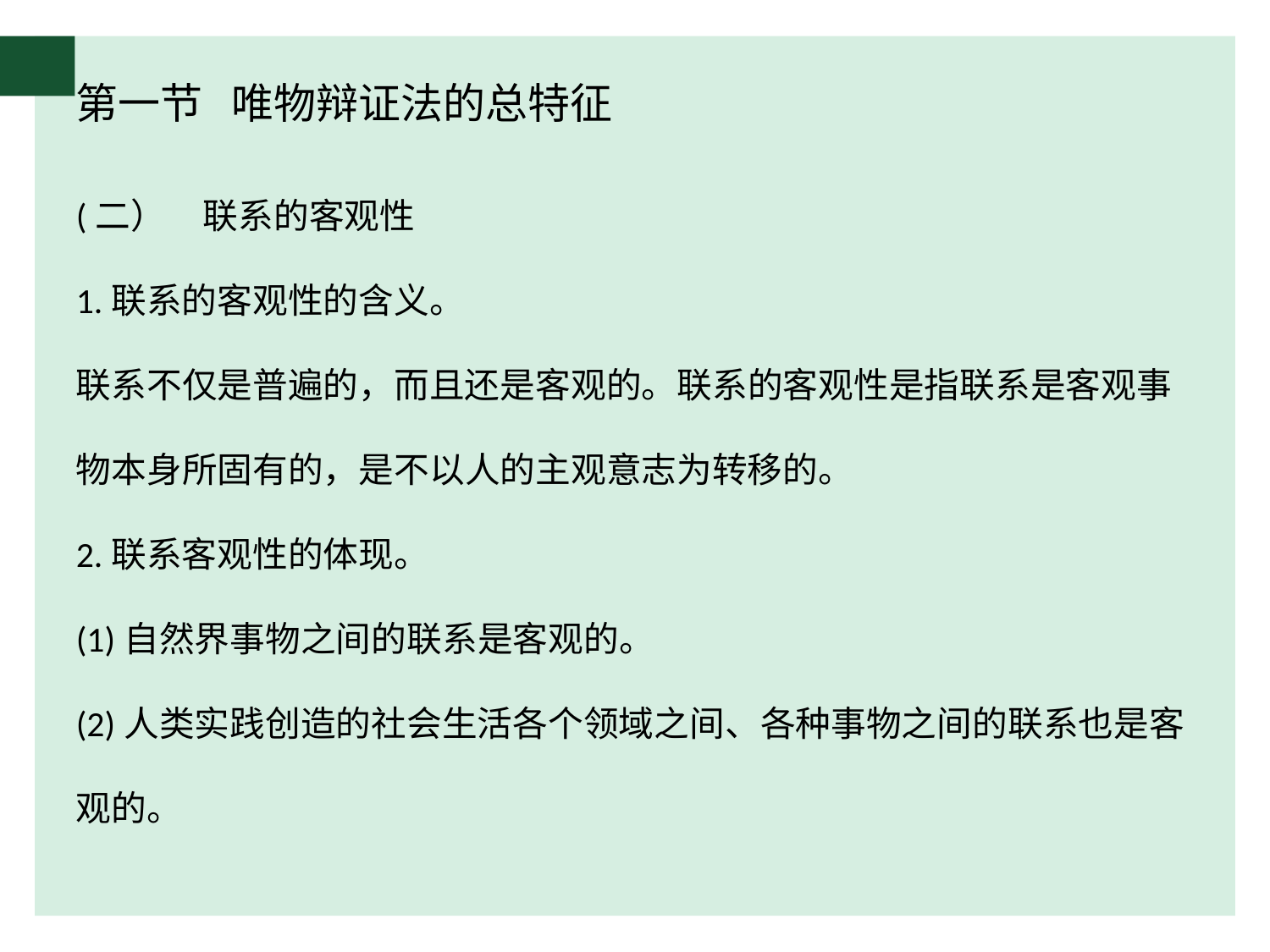

# 第一节   唯物辩证法的总特征
(二）	联系的客观性
1.联系的客观性的含义。
联系不仅是普遍的，而且还是客观的。联系的客观性是指联系是客观事物本身所固有的，是不以人的主观意志为转移的。
2.联系客观性的体现。
(1)自然界事物之间的联系是客观的。
(2)人类实践创造的社会生活各个领域之间、各种事物之间的联系也是客观的。